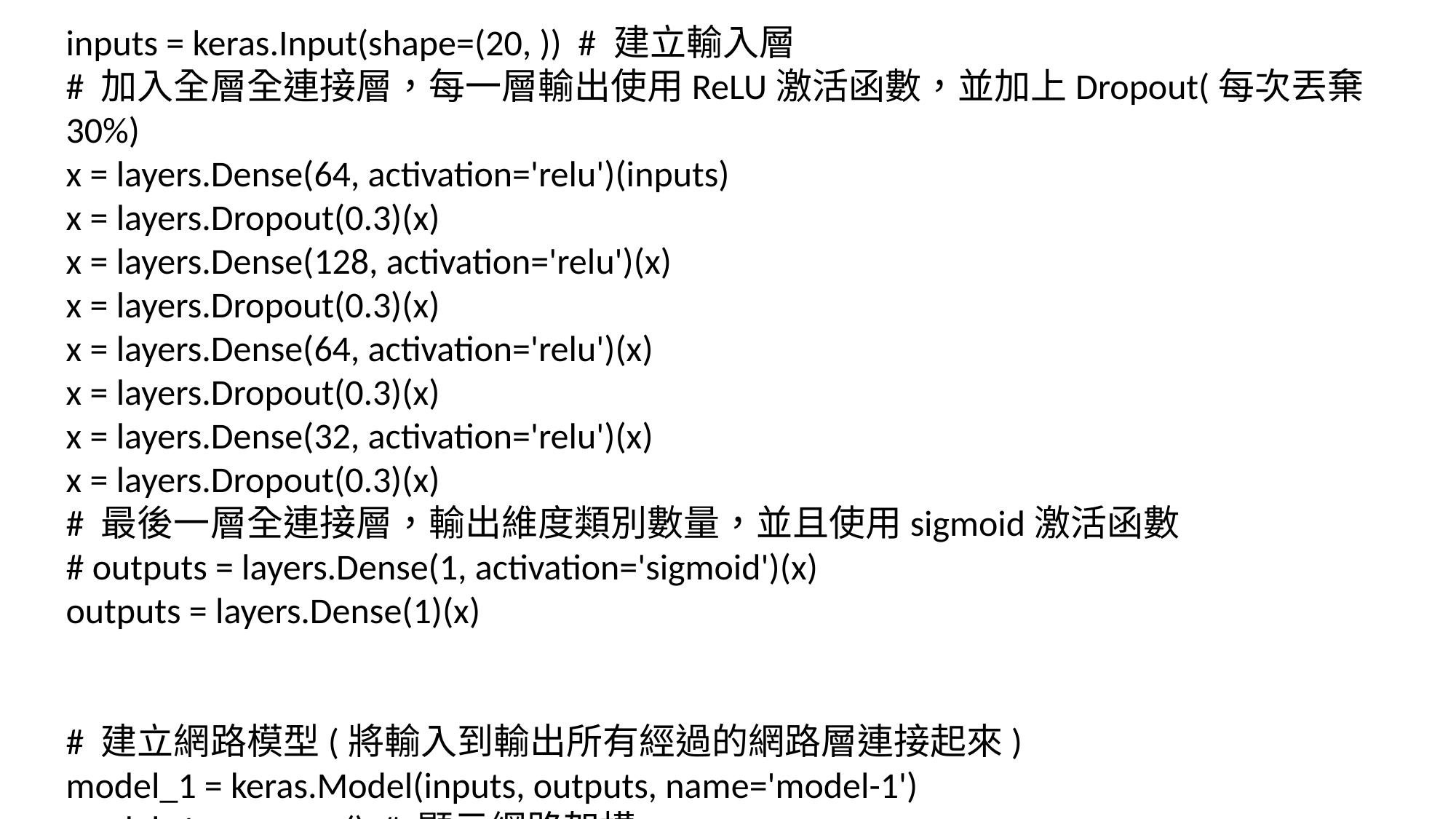

inputs = keras.Input(shape=(20, ))  # 建立輸入層
# 加入全層全連接層，每一層輸出使用ReLU激活函數，並加上Dropout(每次丟棄30%)
x = layers.Dense(64, activation='relu')(inputs)
x = layers.Dropout(0.3)(x)
x = layers.Dense(128, activation='relu')(x)
x = layers.Dropout(0.3)(x)
x = layers.Dense(64, activation='relu')(x)
x = layers.Dropout(0.3)(x)
x = layers.Dense(32, activation='relu')(x)
x = layers.Dropout(0.3)(x)
# 最後一層全連接層，輸出維度類別數量，並且使用sigmoid激活函數
# outputs = layers.Dense(1, activation='sigmoid')(x)
outputs = layers.Dense(1)(x)

# 建立網路模型(將輸入到輸出所有經過的網路層連接起來)
model_1 = keras.Model(inputs, outputs, name='model-1')
model_1.summary()  # 顯示網路架構